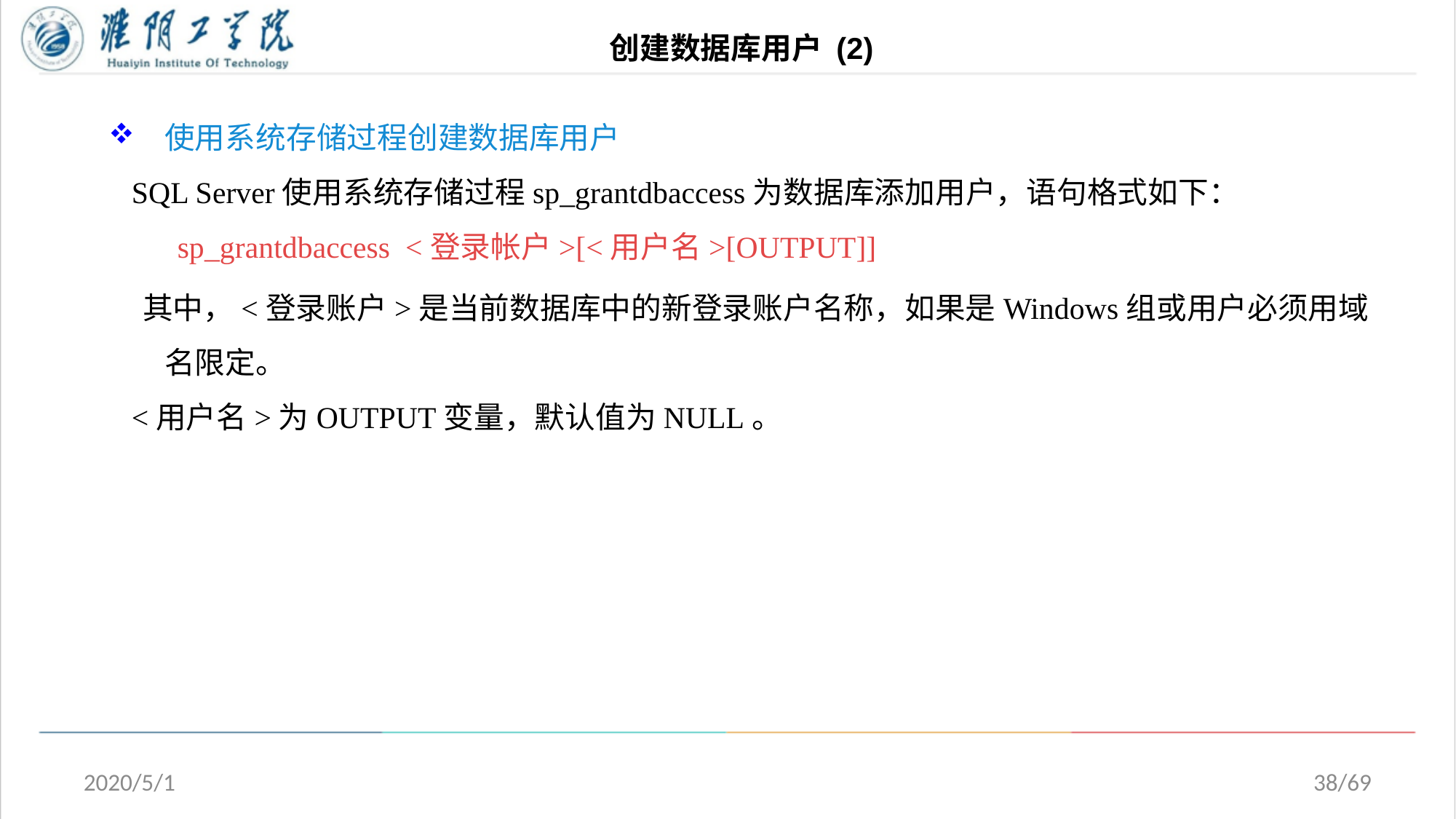

# 创建数据库用户 (2)
使用系统存储过程创建数据库用户
   SQL Server使用系统存储过程sp_grantdbaccess为数据库添加用户，语句格式如下：
         sp_grantdbaccess  <登录帐户>[<用户名>[OUTPUT]]
    其中，<登录账户>是当前数据库中的新登录账户名称，如果是Windows组或用户必须用域名限定。
   <用户名>为OUTPUT变量，默认值为NULL。
2020/5/1
38/69